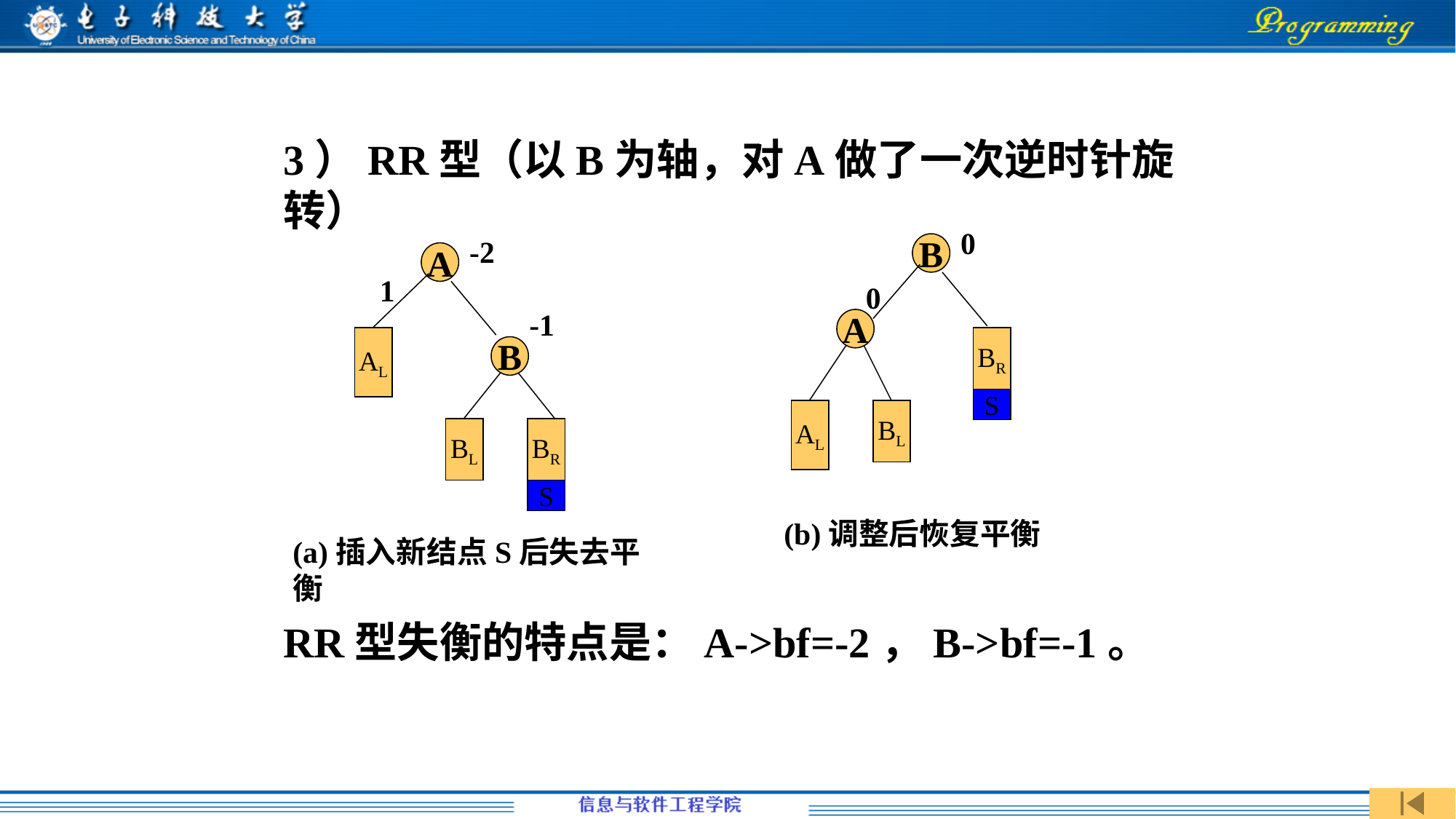

3）RR型（以B为轴，对A做了一次逆时针旋转）
0
B

0
A
BR
S

AL
BL
(b)调整后恢复平衡
-2
A
1

-1
AL
B

BL
BR
S
(a)插入新结点S后失去平衡
RR型失衡的特点是：A->bf=-2，B->bf=-1。